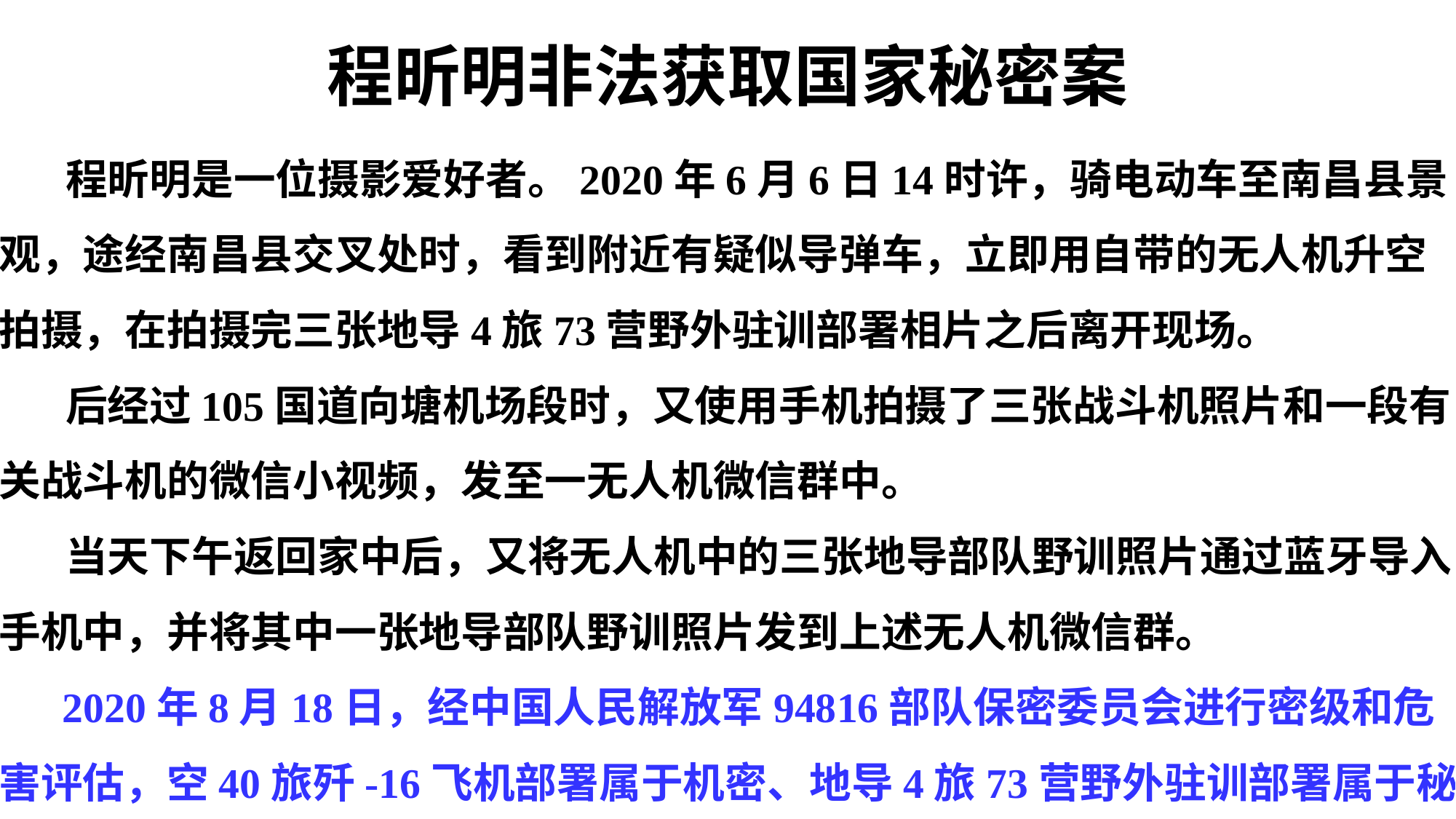

# 程昕明非法获取国家秘密案
      程昕明是一位摄影爱好者。2020年6月6日14时许，骑电动车至南昌县景观，途经南昌县交叉处时，看到附近有疑似导弹车，立即用自带的无人机升空拍摄，在拍摄完三张地导4旅73营野外驻训部署相片之后离开现场。
      后经过105国道向塘机场段时，又使用手机拍摄了三张战斗机照片和一段有关战斗机的微信小视频，发至一无人机微信群中。
      当天下午返回家中后，又将无人机中的三张地导部队野训照片通过蓝牙导入手机中，并将其中一张地导部队野训照片发到上述无人机微信群。
      2020年8月18日，经中国人民解放军94816部队保密委员会进行密级和危害评估，空40旅歼-16飞机部署属于机密、地导4旅73营野外驻训部署属于秘密。